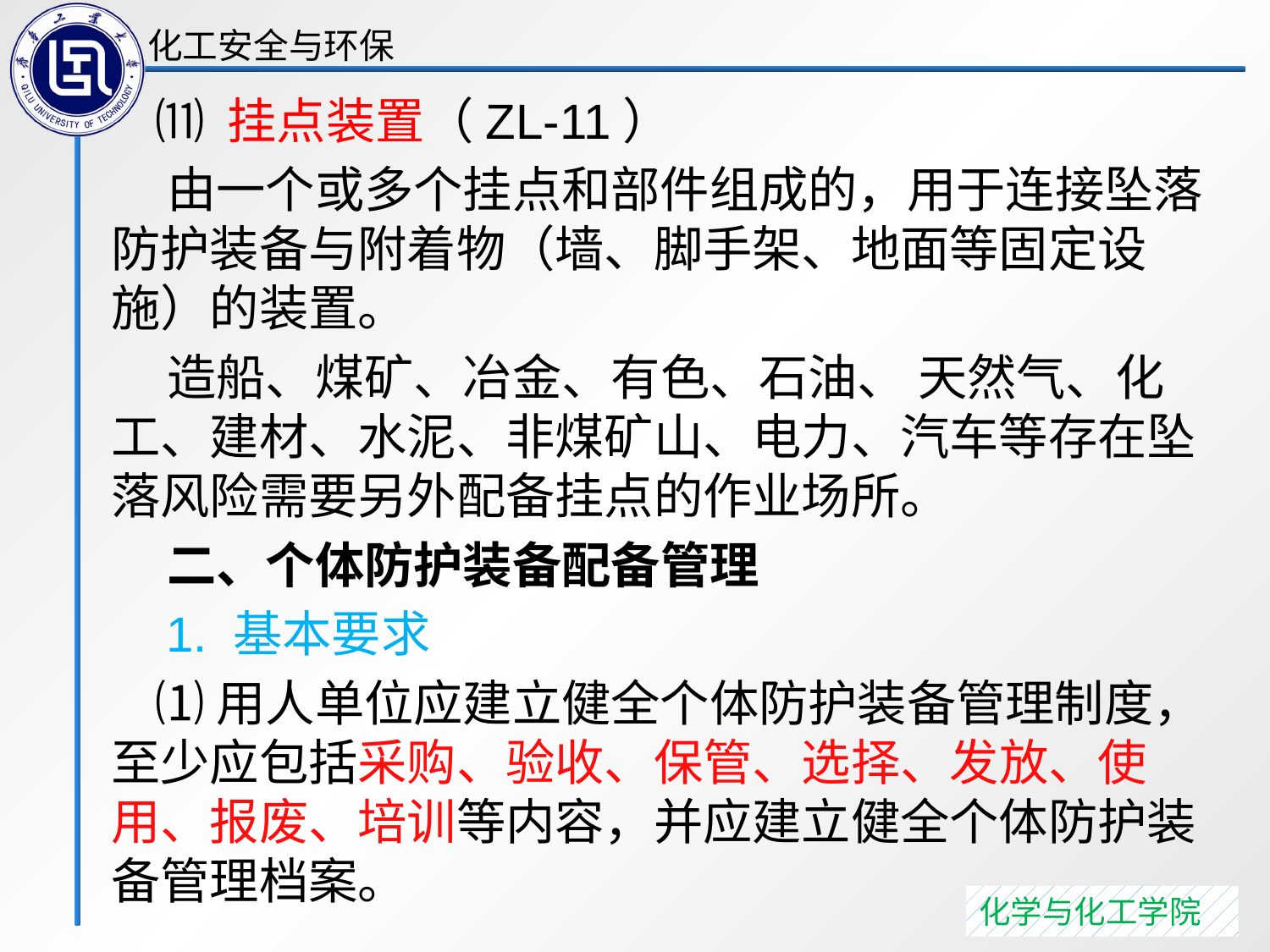

⑾ 挂点装置（ZL-11）
    由一个或多个挂点和部件组成的，用于连接坠落防护装备与附着物（墙、脚手架、地面等固定设施）的装置。
    造船、煤矿、冶金、有色、石油、 天然气、化工、建材、水泥、非煤矿山、电力、汽车等存在坠落风险需要另外配备挂点的作业场所。
    二、个体防护装备配备管理
    1. 基本要求
    ⑴用人单位应建立健全个体防护装备管理制度，至少应包括采购、验收、保管、选择、发放、使用、报废、培训等内容，并应建立健全个体防护装备管理档案。